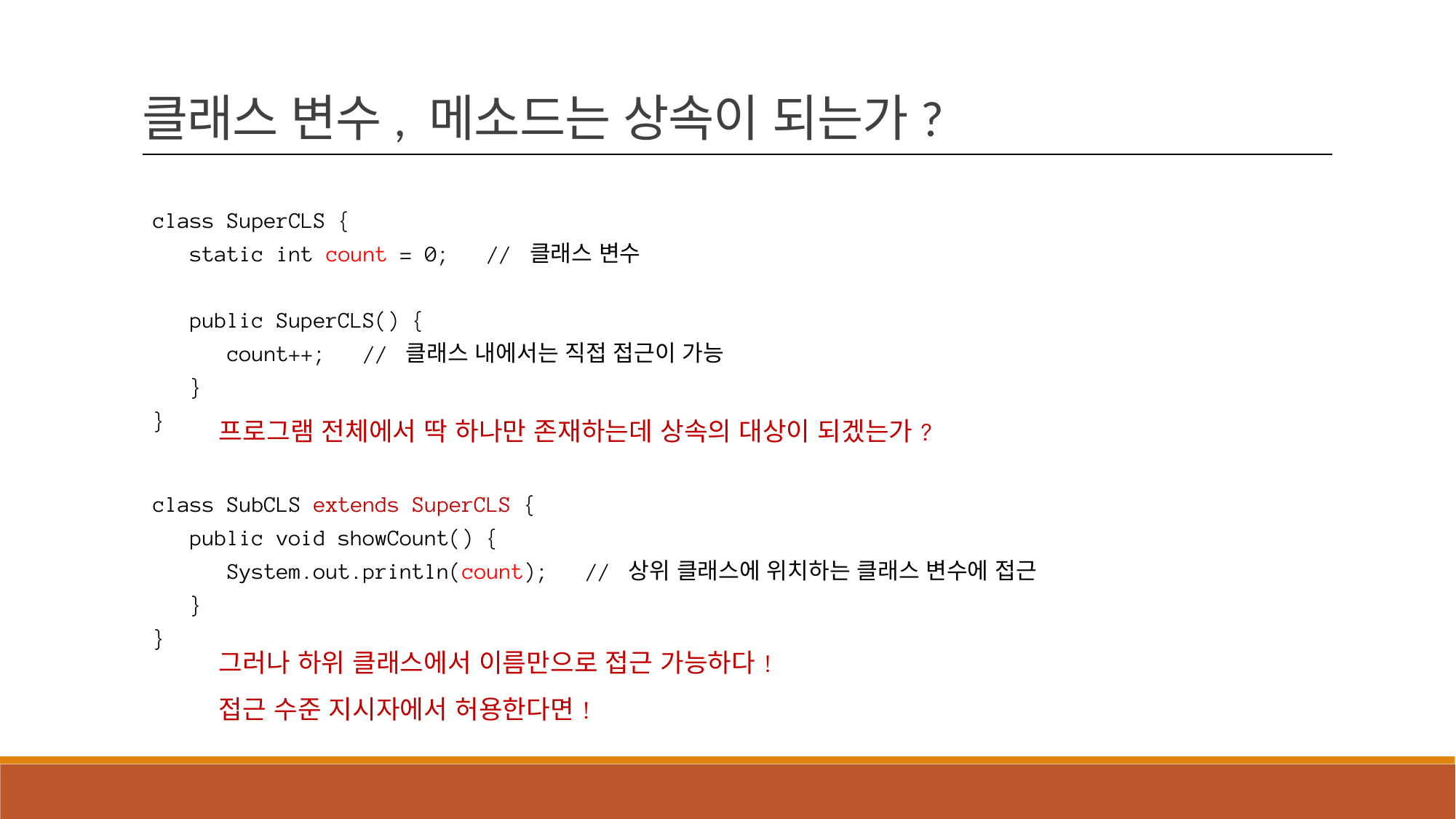

클래스 변수, 메소드는 상속이 되는가?
class SuperCLS {
   static int count = 0;   // 클래스 변수

   public SuperCLS() {
      count++;   // 클래스 내에서는 직접 접근이 가능
   }
}
프로그램 전체에서 딱 하나만 존재하는데 상속의 대상이 되겠는가?
class SubCLS extends SuperCLS {
   public void showCount() {
      System.out.println(count);   // 상위 클래스에 위치하는 클래스 변수에 접근
   }
}
그러나 하위 클래스에서 이름만으로 접근 가능하다!
접근 수준 지시자에서 허용한다면!